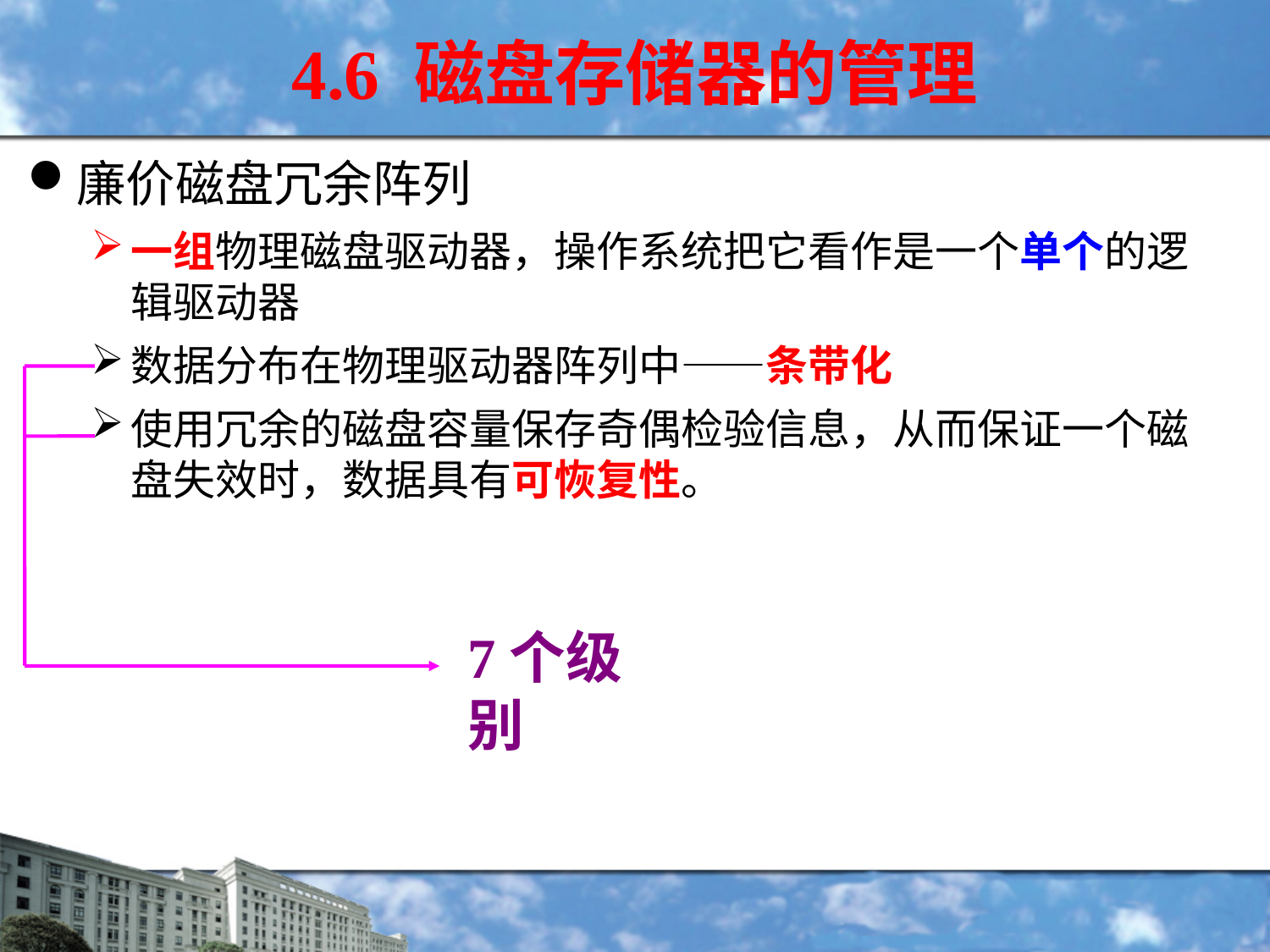

4.6 磁盘存储器的管理
廉价磁盘冗余阵列
一组物理磁盘驱动器，操作系统把它看作是一个单个的逻辑驱动器
数据分布在物理驱动器阵列中——条带化
使用冗余的磁盘容量保存奇偶检验信息，从而保证一个磁盘失效时，数据具有可恢复性。

7个级别